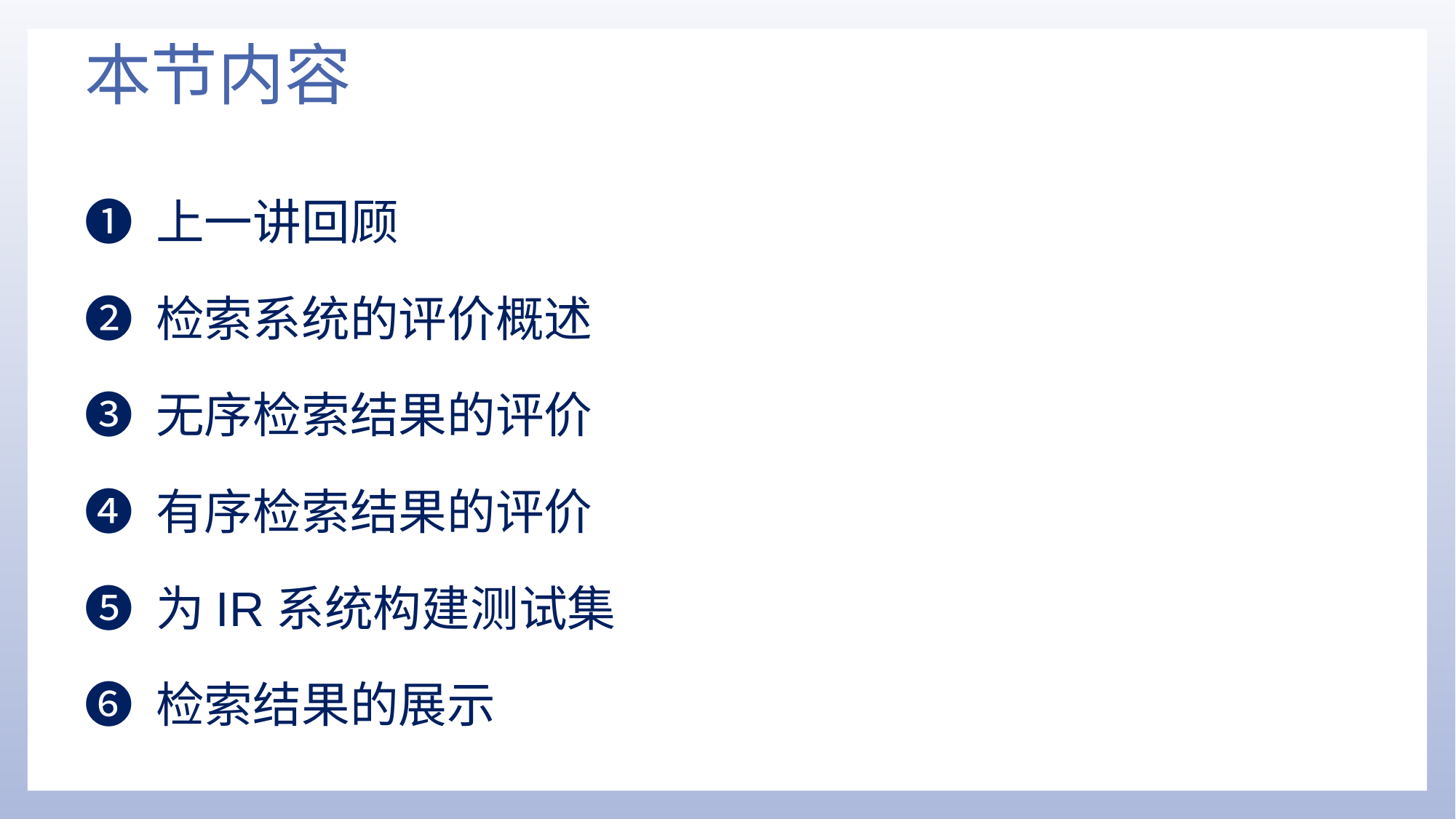

# 本节内容
❶ 上一讲回顾
❷ 检索系统的评价概述
❸ 无序检索结果的评价
❹ 有序检索结果的评价
❺ 为IR系统构建测试集
❻ 检索结果的展示